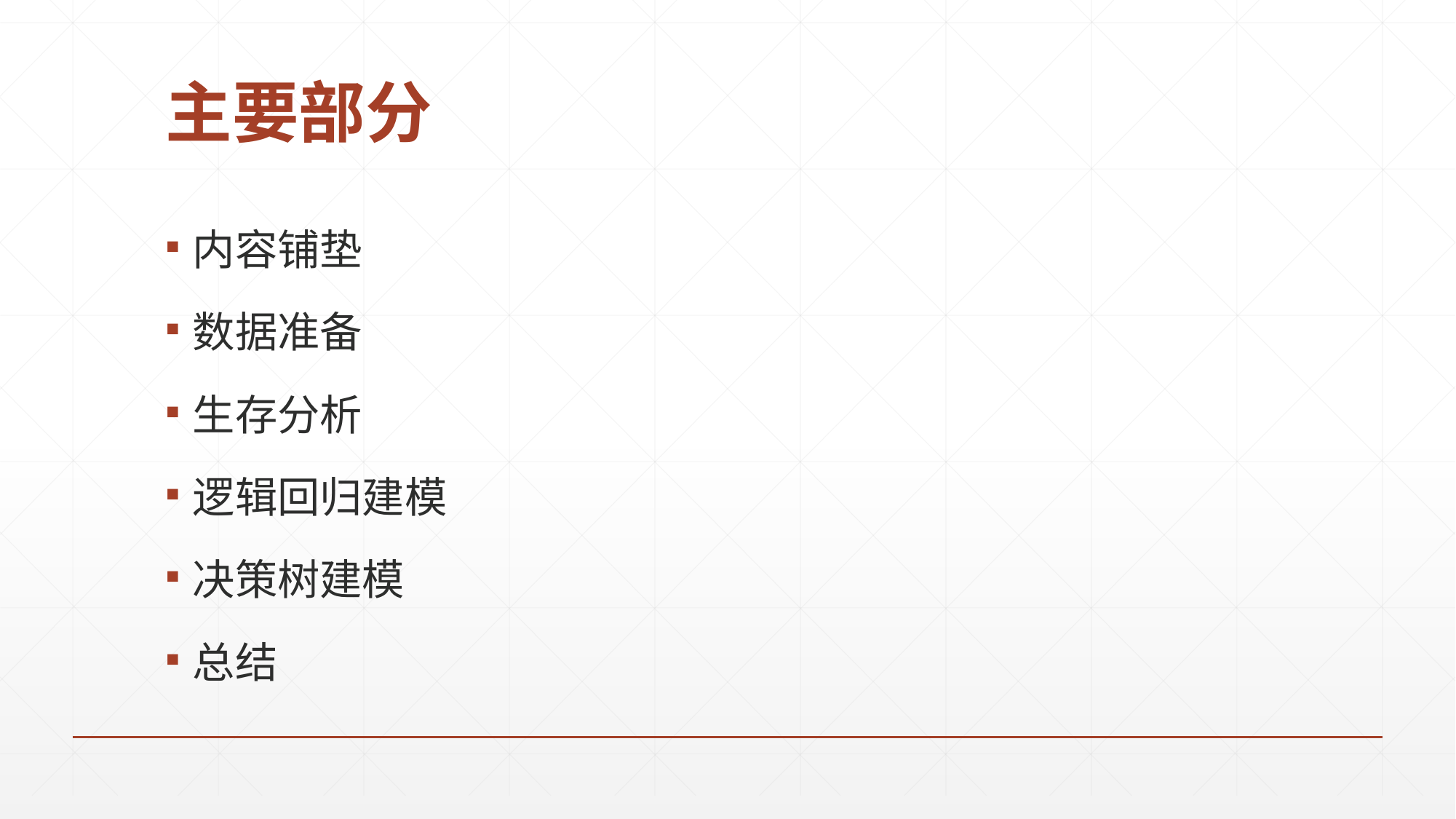

# 主要部分
内容铺垫
数据准备
生存分析
逻辑回归建模
决策树建模
总结